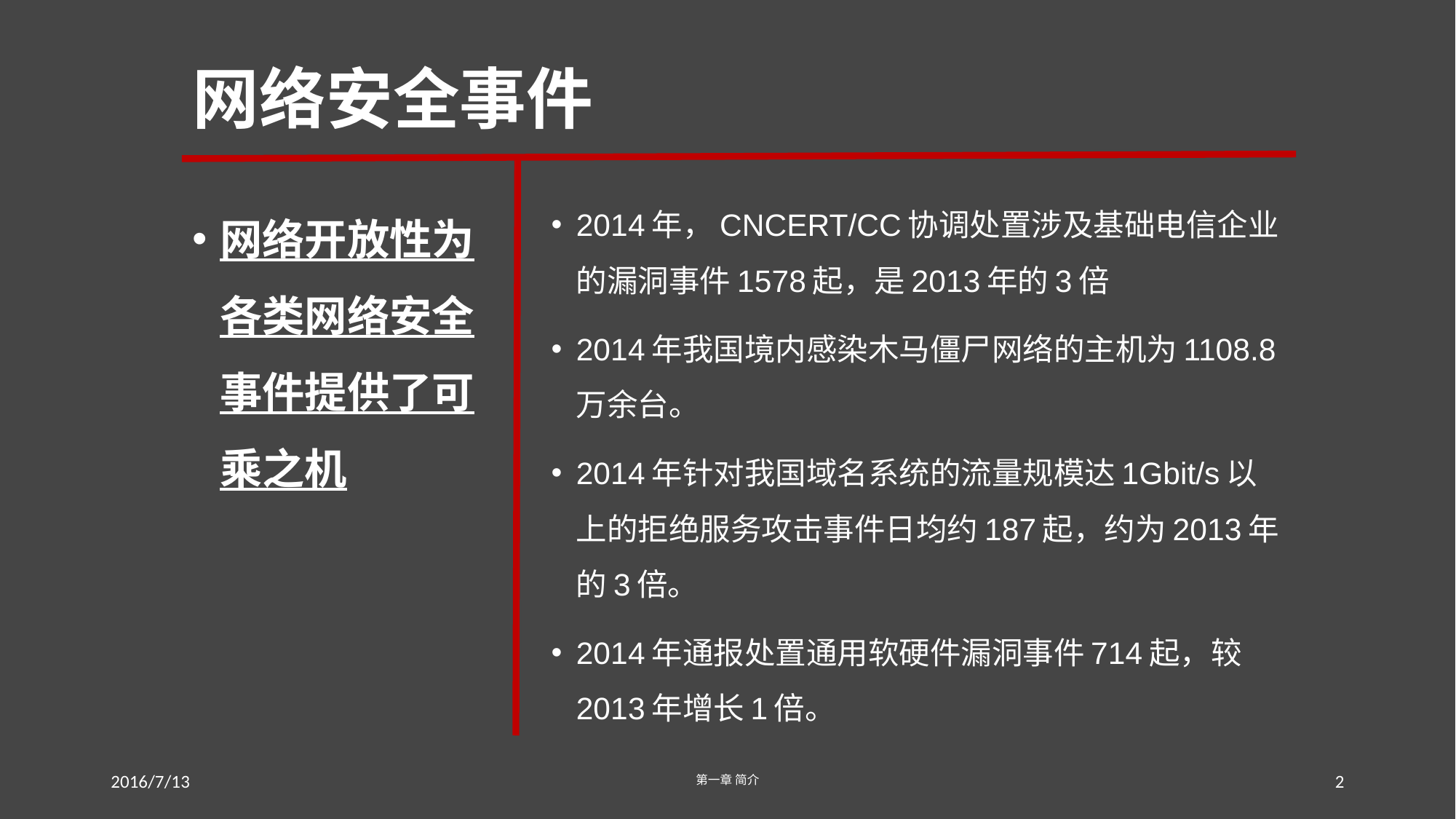

# 网络安全事件
网络开放性为各类网络安全事件提供了可乘之机
2014年，CNCERT/CC协调处置涉及基础电信企业的漏洞事件1578起，是2013年的3倍
2014年我国境内感染木马僵尸网络的主机为1108.8万余台。
2014年针对我国域名系统的流量规模达1Gbit/s以上的拒绝服务攻击事件日均约187起，约为2013年的3倍。
2014年通报处置通用软硬件漏洞事件714起，较2013年增长1倍。
2016/7/13
第一章 简介
2